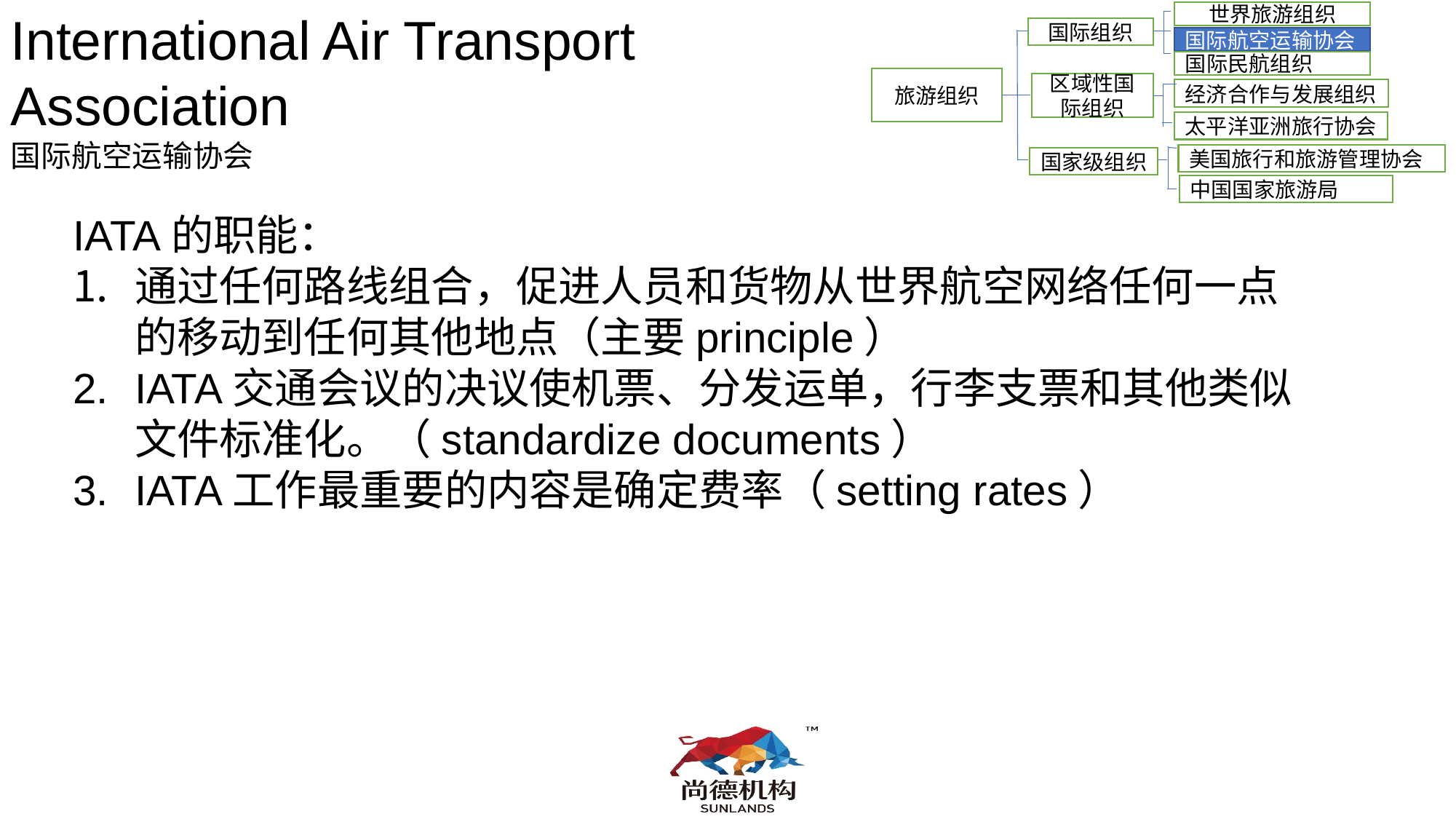

International Air Transport Association
国际航空运输协会
世界旅游组织
国际组织
国际航空运输协会
国际民航组织
旅游组织
区域性国际组织
经济合作与发展组织
太平洋亚洲旅行协会
美国旅行和旅游管理协会
国家级组织
中国国家旅游局
IATA的职能：
通过任何路线组合，促进人员和货物从世界航空网络任何一点的移动到任何其他地点（主要principle）
IATA交通会议的决议使机票、分发运单，行李支票和其他类似文件标准化。（standardize documents）
IATA工作最重要的内容是确定费率（setting rates）